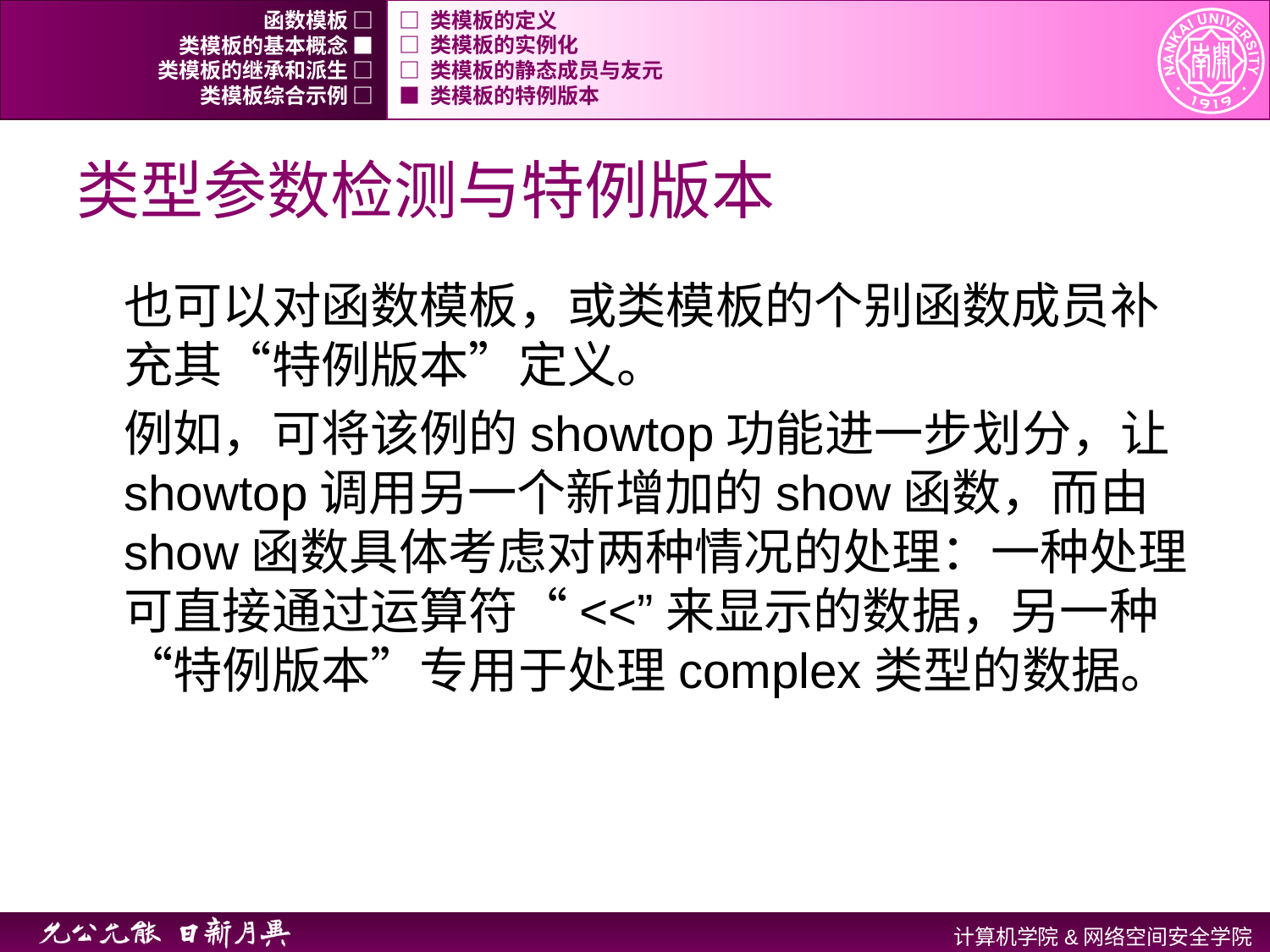

函数模板 □
□ 类模板的定义
类模板的基本概念 ■
□ 类模板的实例化
类模板的继承和派生 □
□ 类模板的静态成员与友元
类模板综合示例 □
■ 类模板的特例版本
# 类型参数检测与特例版本
也可以对函数模板，或类模板的个别函数成员补充其“特例版本”定义。
例如，可将该例的showtop功能进一步划分，让showtop调用另一个新增加的show函数，而由show函数具体考虑对两种情况的处理：一种处理可直接通过运算符“<<”来显示的数据，另一种“特例版本”专用于处理complex类型的数据。